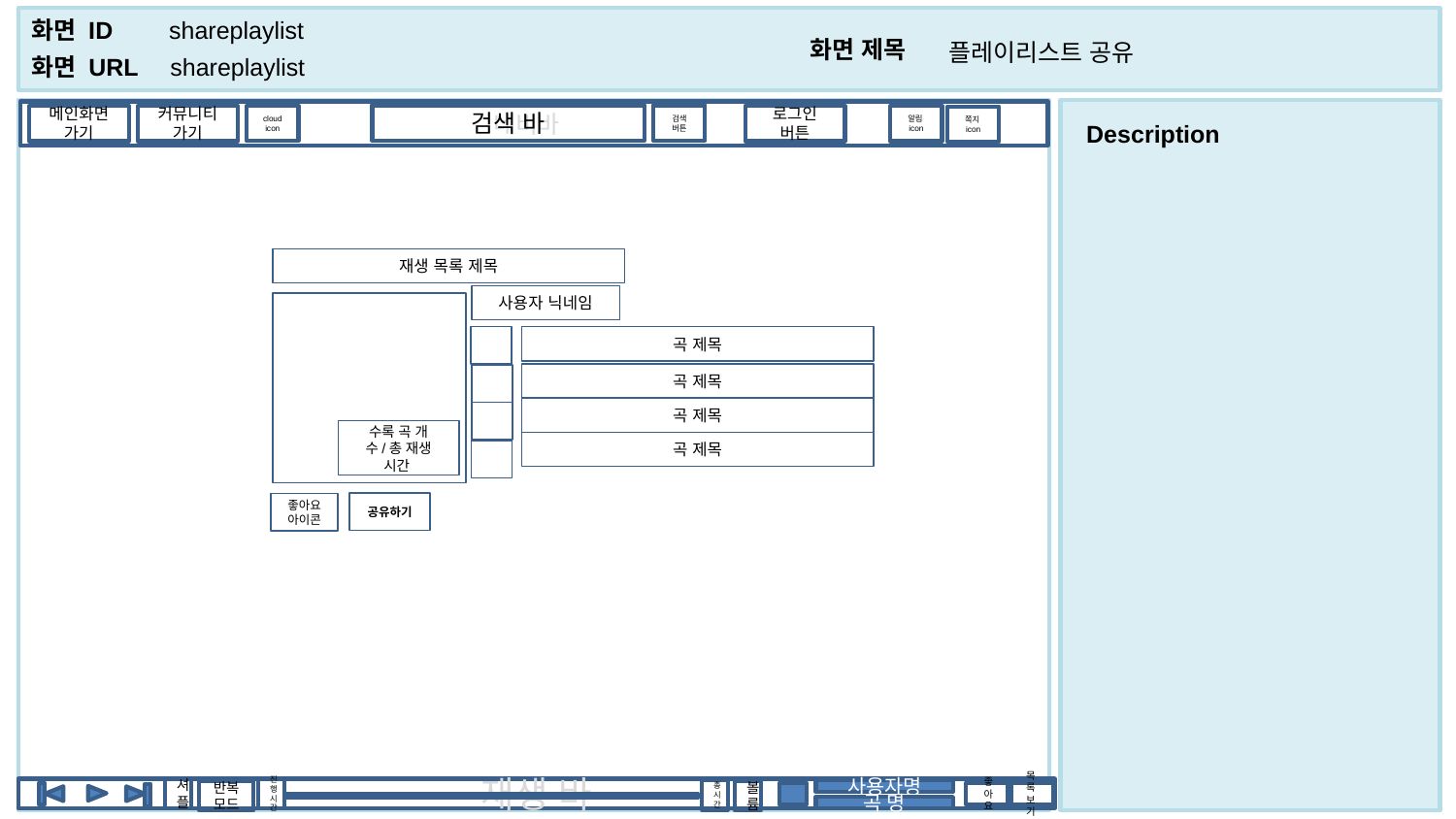

shareplaylist
플레이리스트 공유
shareplaylist
      네비바
검색 바
검색
버튼
cloud
icon
메인화면
가기
커뮤니티가기
로그인
버튼
알림icon
쪽지icon
재생 목록 제목
사용자 닉네임

곡 제목
곡 제목

곡 제목

수록 곡 개수/총 재생 시간
곡 제목

공유하기
좋아요
아이콘
셔플
진행시간
재생 바
총시간
사용자명
볼륨
반복 모드

좋아요
목록
보기

곡 명